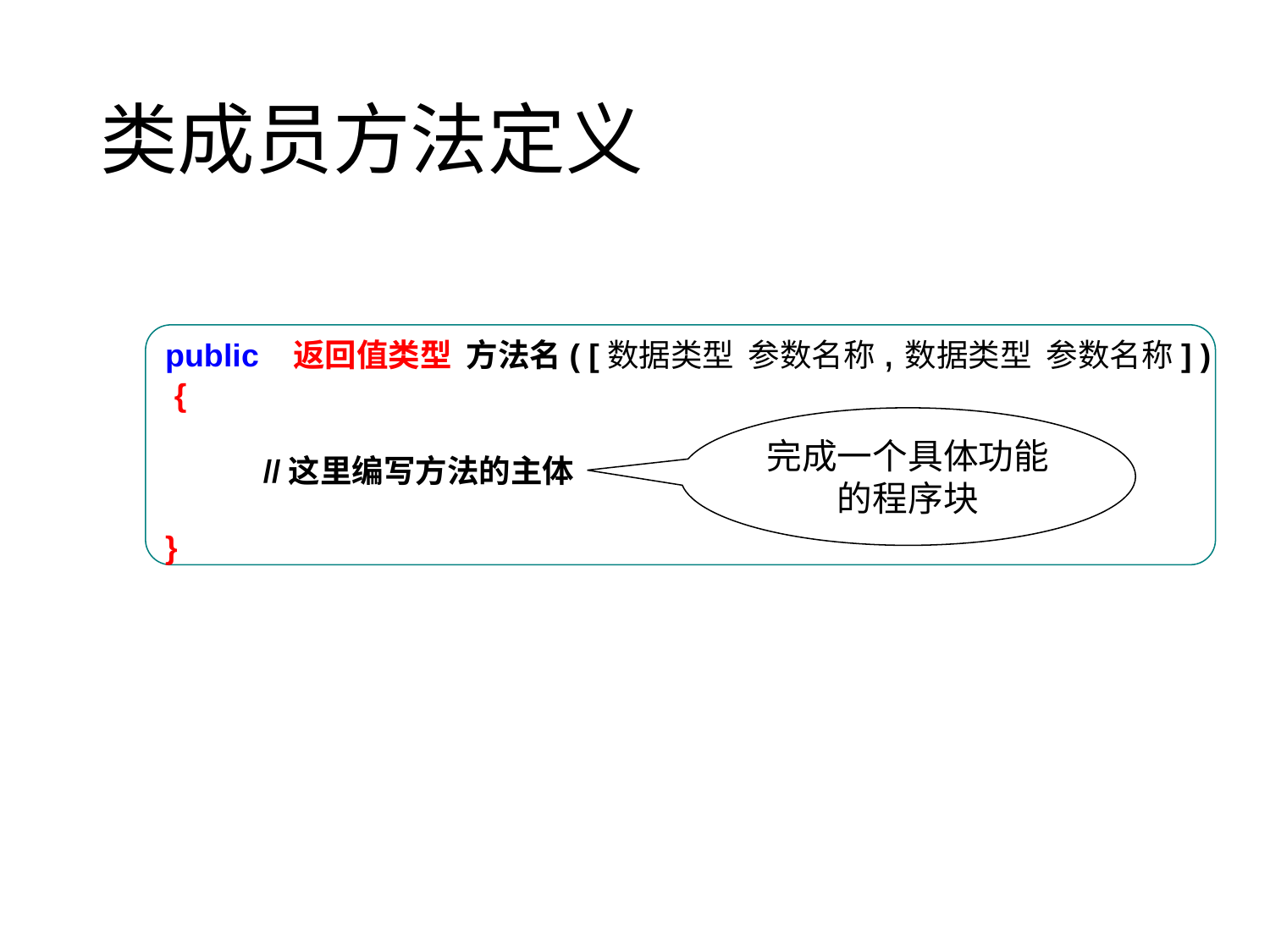

# 类成员方法定义
public   返回值类型  方法名( [数据类型  参数名称,数据类型  参数名称] )
 {

           //这里编写方法的主体

}
完成一个具体功能的程序块